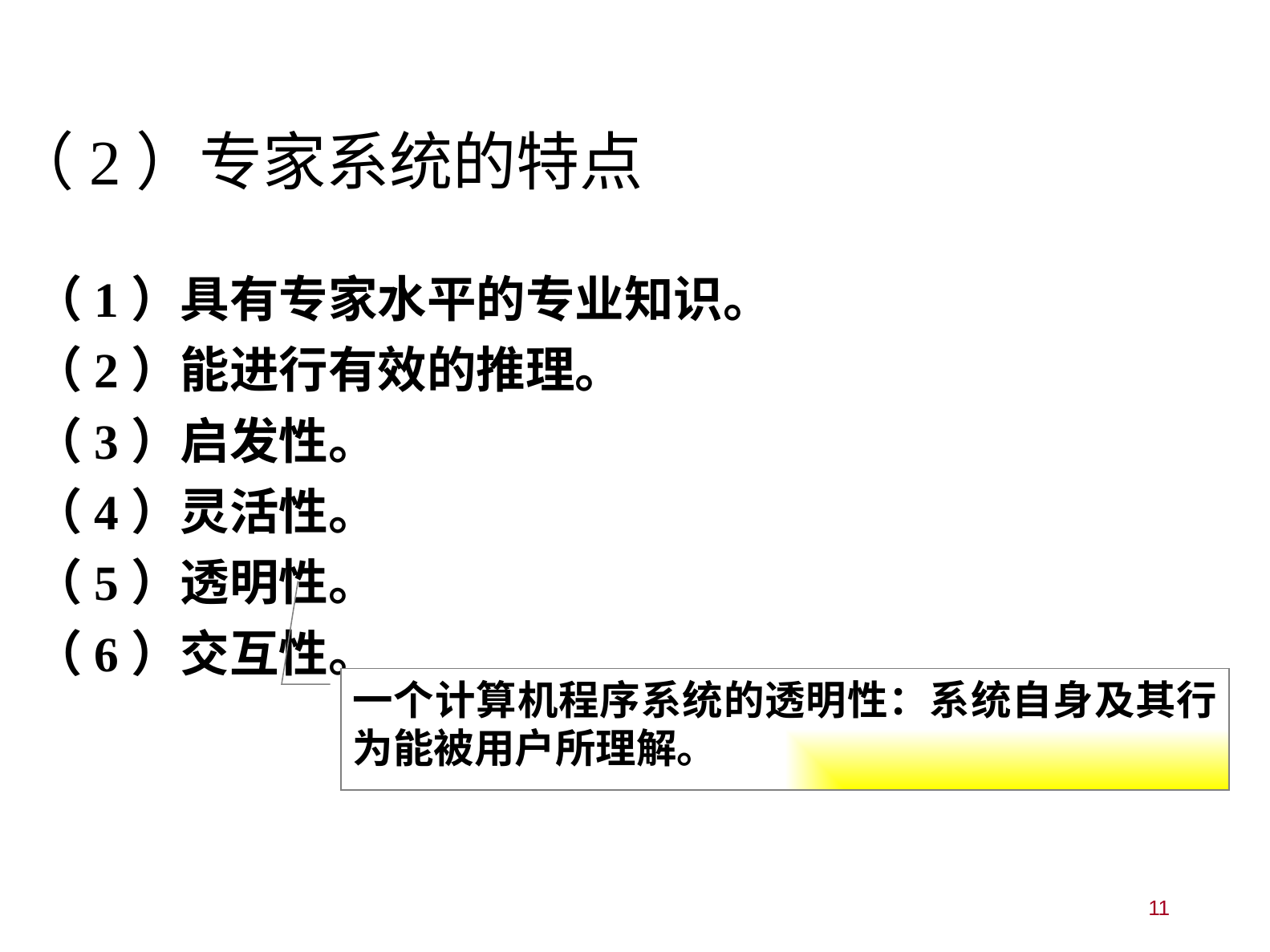

# （2）专家系统的特点

（1）具有专家水平的专业知识。
（2）能进行有效的推理。
（3）启发性。
（4）灵活性。
（5）透明性。
（6）交互性。
一个计算机程序系统的透明性：系统自身及其行为能被用户所理解。
11